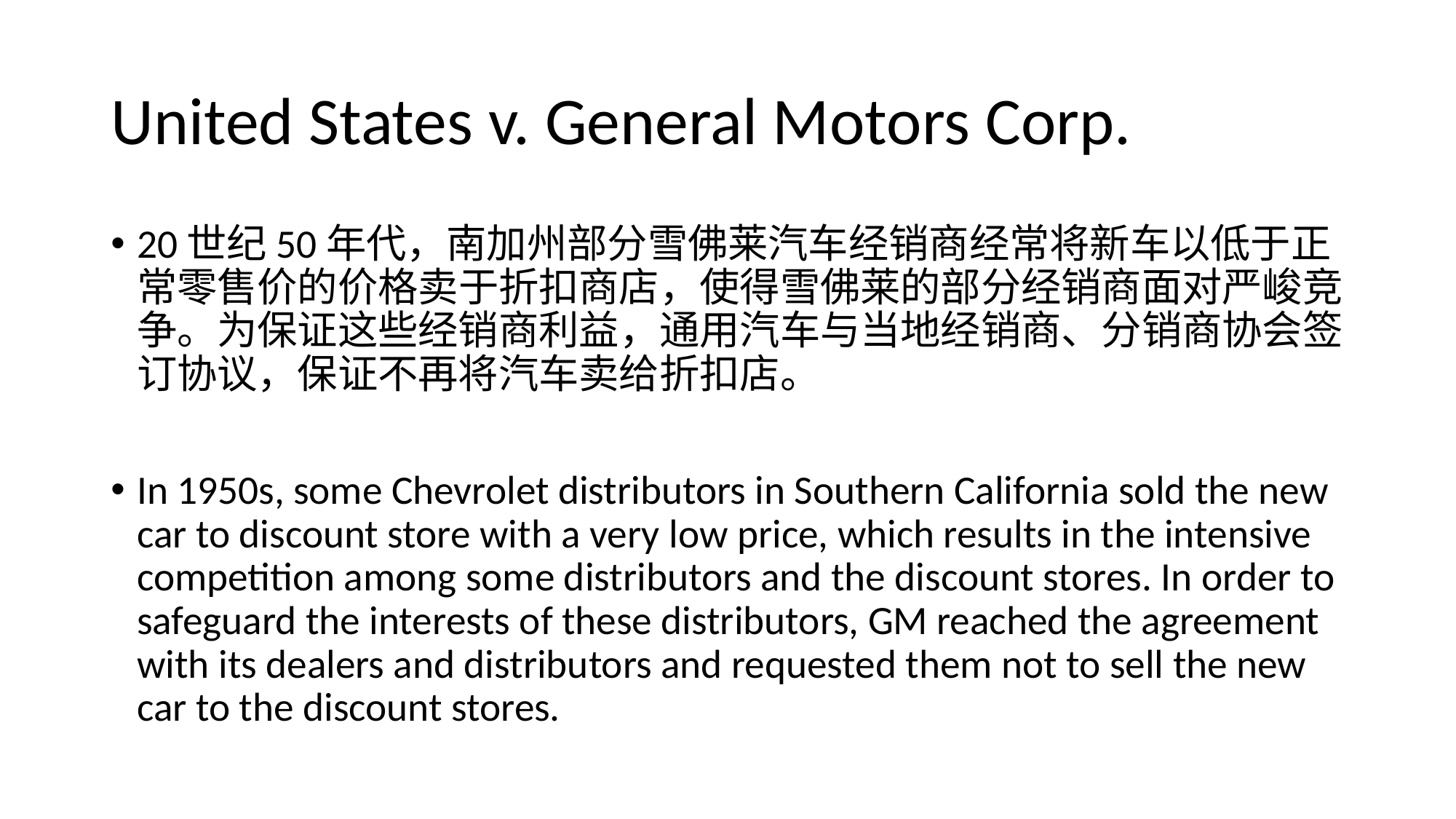

# United States v. General Motors Corp.
20世纪50年代，南加州部分雪佛莱汽车经销商经常将新车以低于正常零售价的价格卖于折扣商店，使得雪佛莱的部分经销商面对严峻竞争。为保证这些经销商利益，通用汽车与当地经销商、分销商协会签订协议，保证不再将汽车卖给折扣店。

In 1950s, some Chevrolet distributors in Southern California sold the new car to discount store with a very low price, which results in the intensive competition among some distributors and the discount stores. In order to safeguard the interests of these distributors, GM reached the agreement with its dealers and distributors and requested them not to sell the new car to the discount stores.